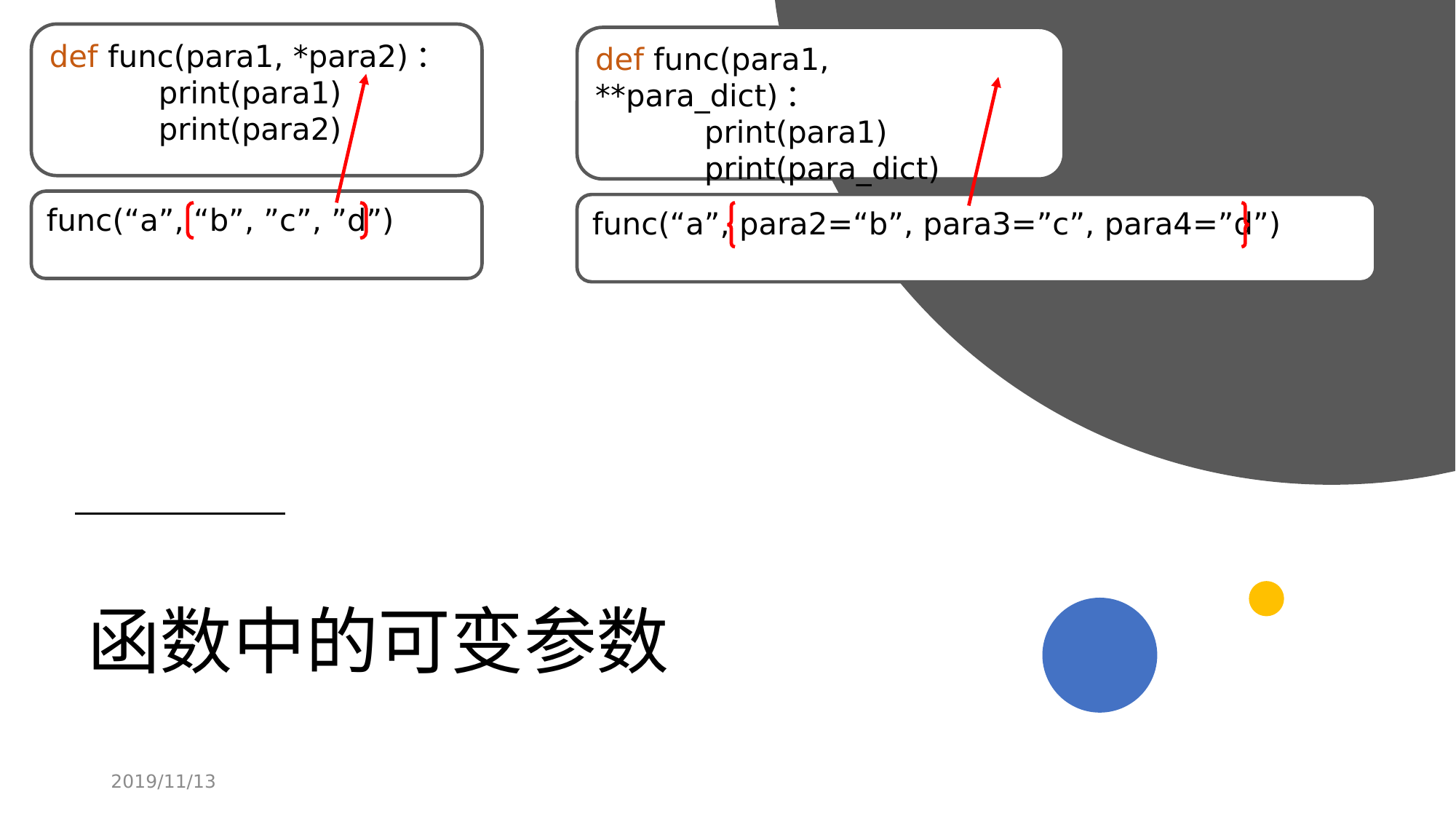

def func(para1, *para2)：
	print(para1)
	print(para2)
def func(para1, **para_dict)：
	print(para1)
	print(para_dict)
func(“a”, “b”, ”c”, ”d”)

func(“a”, para2=“b”, para3=”c”, para4=”d”)

# 函数中的可变参数

2019/11/13
高级算法语言和程序设计
31